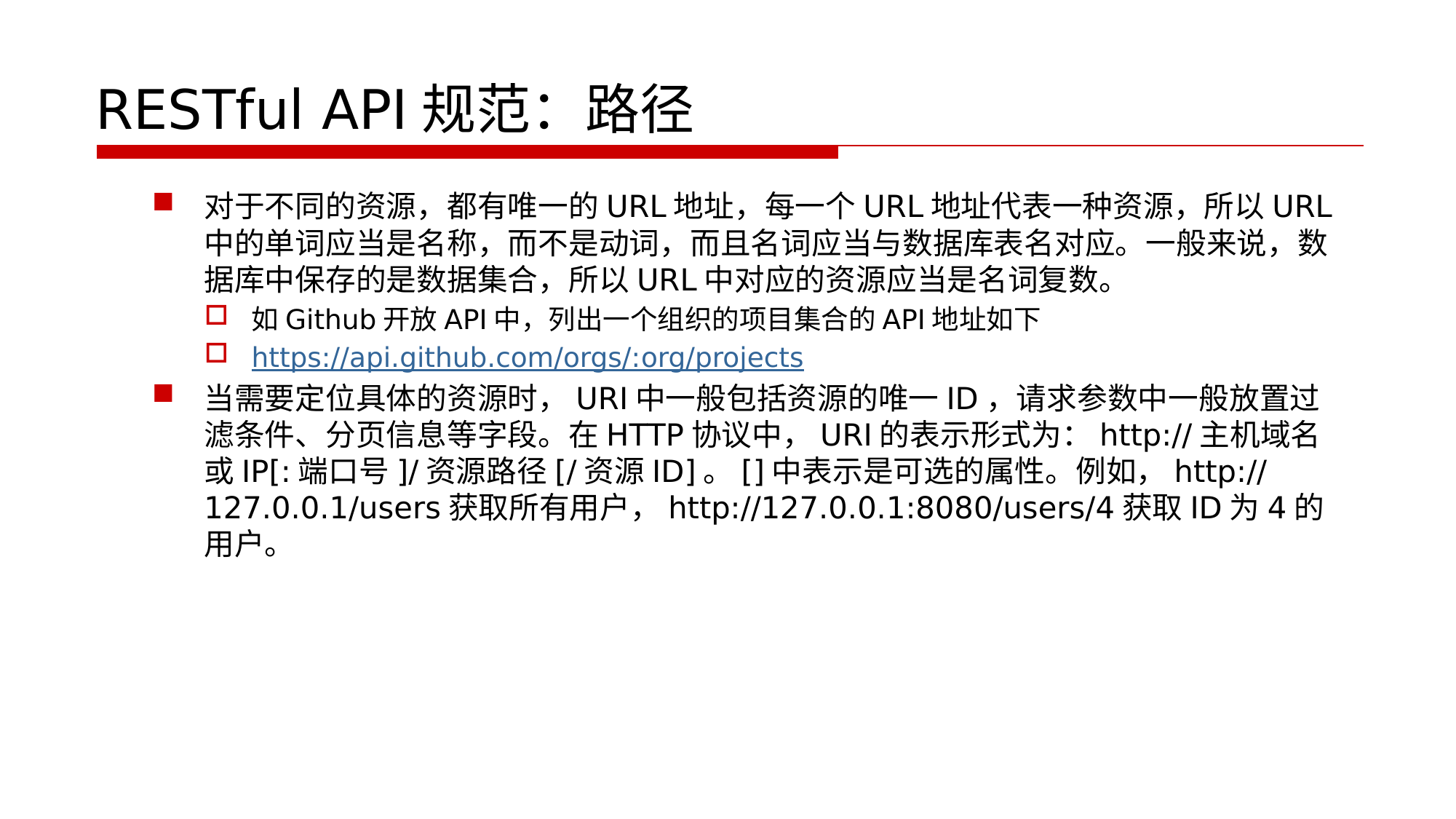

# RESTful API规范：路径
对于不同的资源，都有唯一的URL地址，每一个URL地址代表一种资源，所以URL中的单词应当是名称，而不是动词，而且名词应当与数据库表名对应。一般来说，数据库中保存的是数据集合，所以URL中对应的资源应当是名词复数。
如Github开放API中，列出一个组织的项目集合的API地址如下
https://api.github.com/orgs/:org/projects
当需要定位具体的资源时，URI中一般包括资源的唯一ID，请求参数中一般放置过滤条件、分页信息等字段。在HTTP协议中，URI的表示形式为：http://主机域名或IP[:端口号]/资源路径[/资源ID]。[]中表示是可选的属性。例如，http://127.0.0.1/users获取所有用户，http://127.0.0.1:8080/users/4获取ID为4的用户。